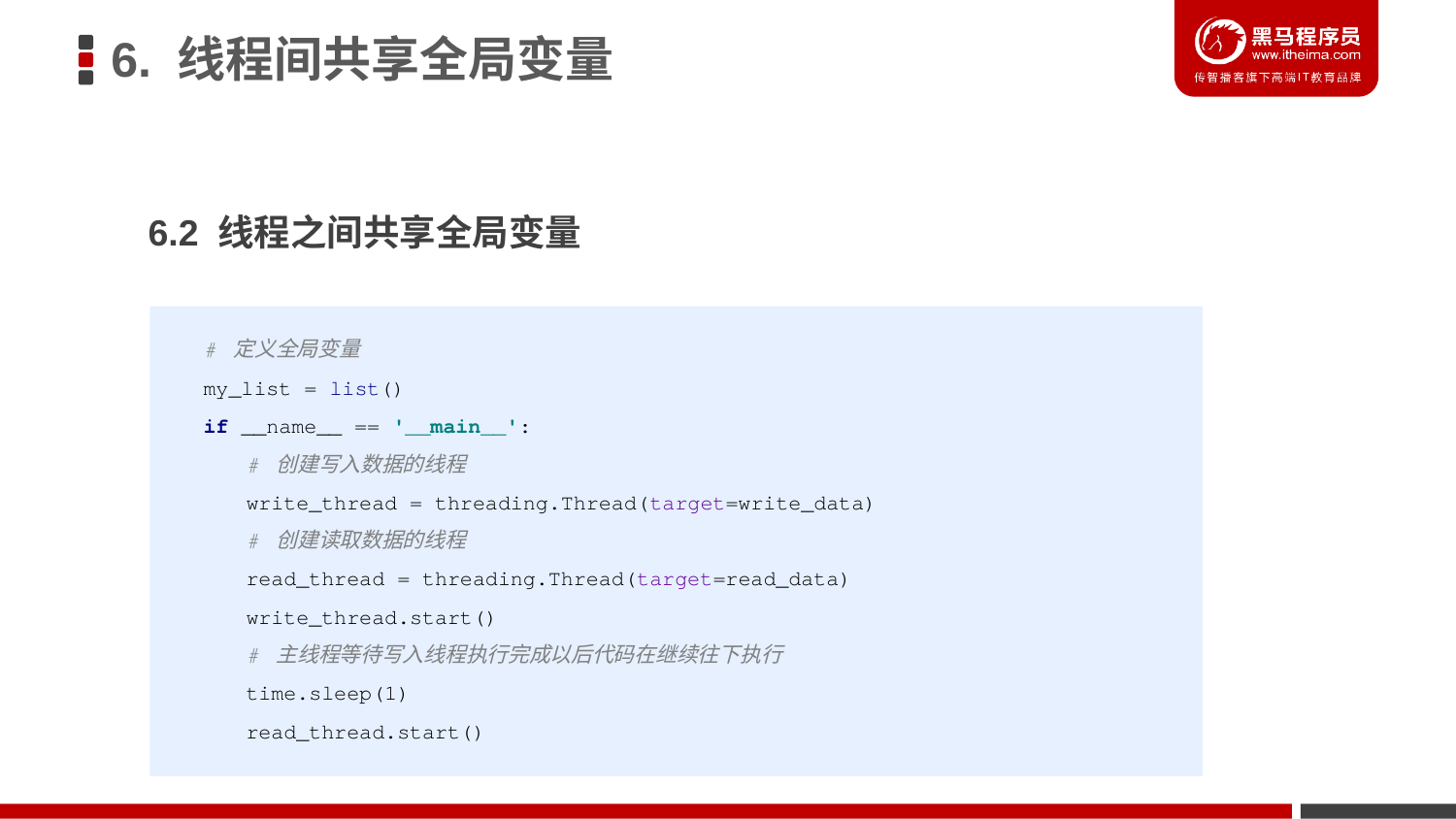

6. 线程间共享全局变量
6.2 线程之间共享全局变量

# 定义全局变量
my_list = list()
if __name__ == '__main__':
# 创建写入数据的线程
write_thread = threading.Thread(target=write_data)
# 创建读取数据的线程
read_thread = threading.Thread(target=read_data)
write_thread.start()
# 主线程等待写入线程执行完成以后代码在继续往下执行
time.sleep(1)
read_thread.start()